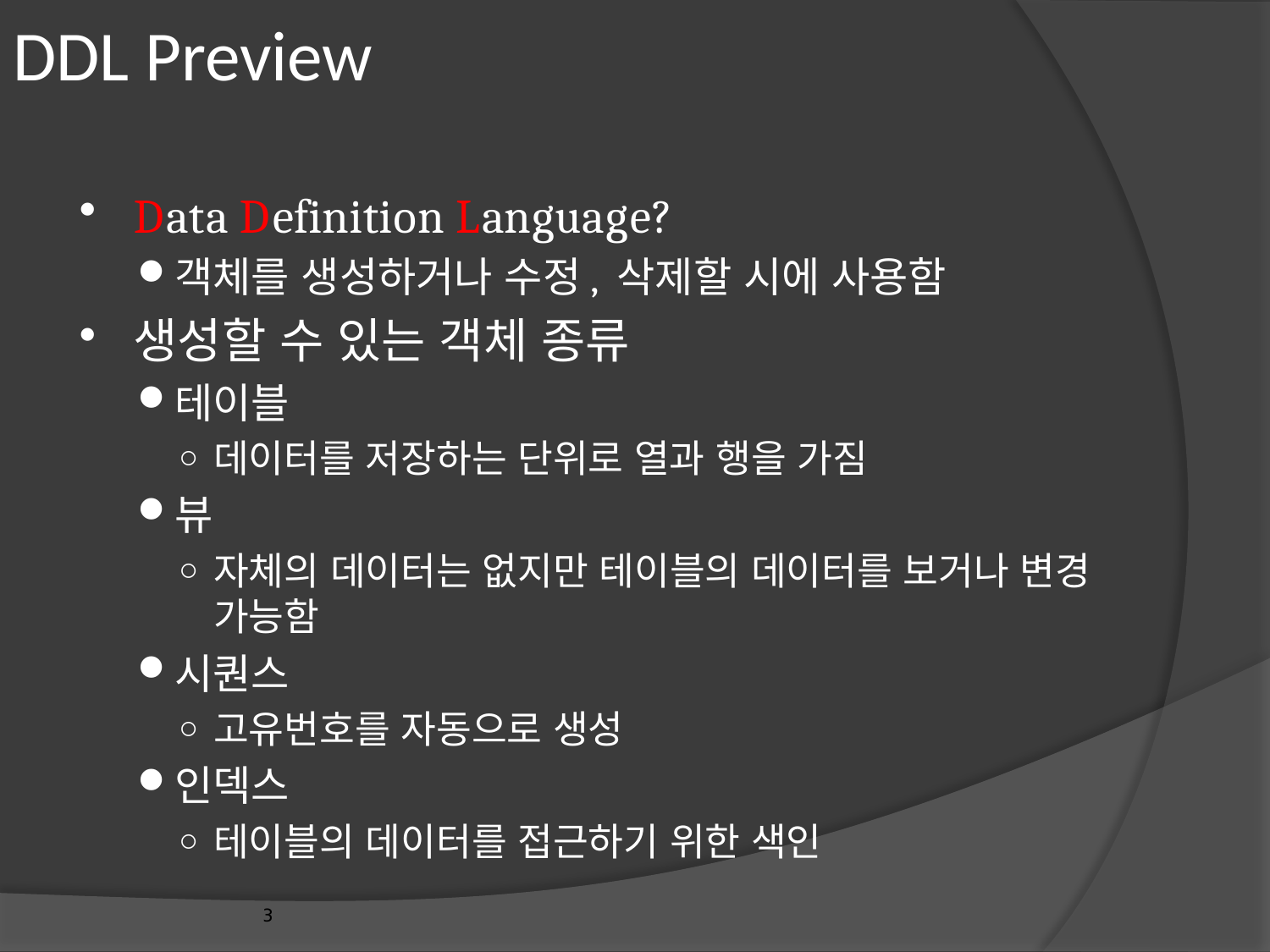

# DDL Preview
Data Definition Language?
객체를 생성하거나 수정, 삭제할 시에 사용함
생성할 수 있는 객체 종류
테이블
데이터를 저장하는 단위로 열과 행을 가짐
뷰
자체의 데이터는 없지만 테이블의 데이터를 보거나 변경 가능함
시퀀스
고유번호를 자동으로 생성
인덱스
테이블의 데이터를 접근하기 위한 색인
3